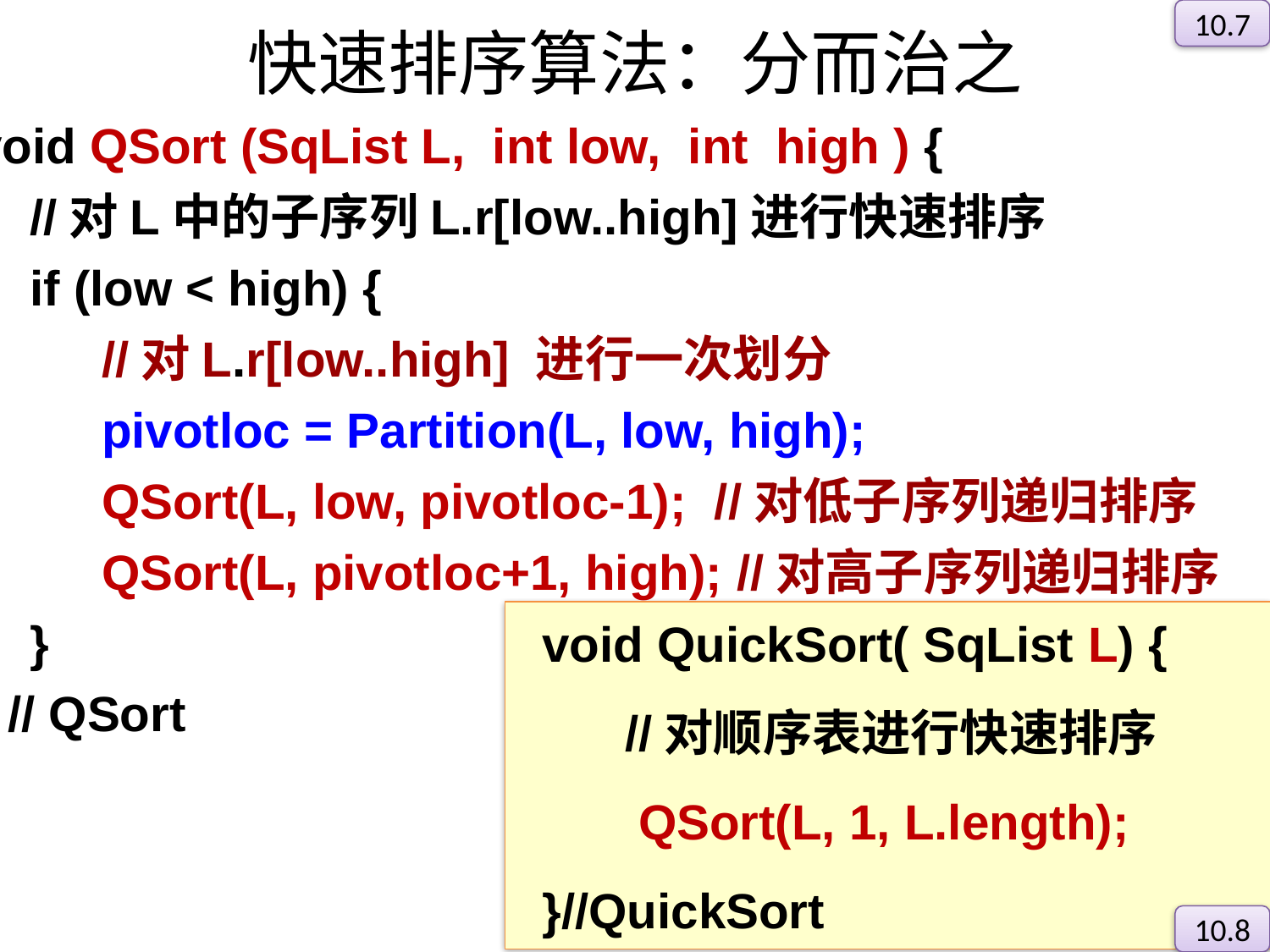

10.7
# 快速排序算法：分而治之
void QSort (SqList L,  int low,  int  high ) {
    //对L中的子序列L.r[low..high]进行快速排序
    if (low < high) {
	//对L.r[low..high] 进行一次划分
        	pivotloc = Partition(L, low, high);
	QSort(L, low, pivotloc-1);  //对低子序列递归排序
        	QSort(L, pivotloc+1, high); //对高子序列递归排序
    }
} // QSort
void QuickSort( SqList L) {
      //对顺序表进行快速排序
       QSort(L, 1, L.length);
}//QuickSort

10
10.8